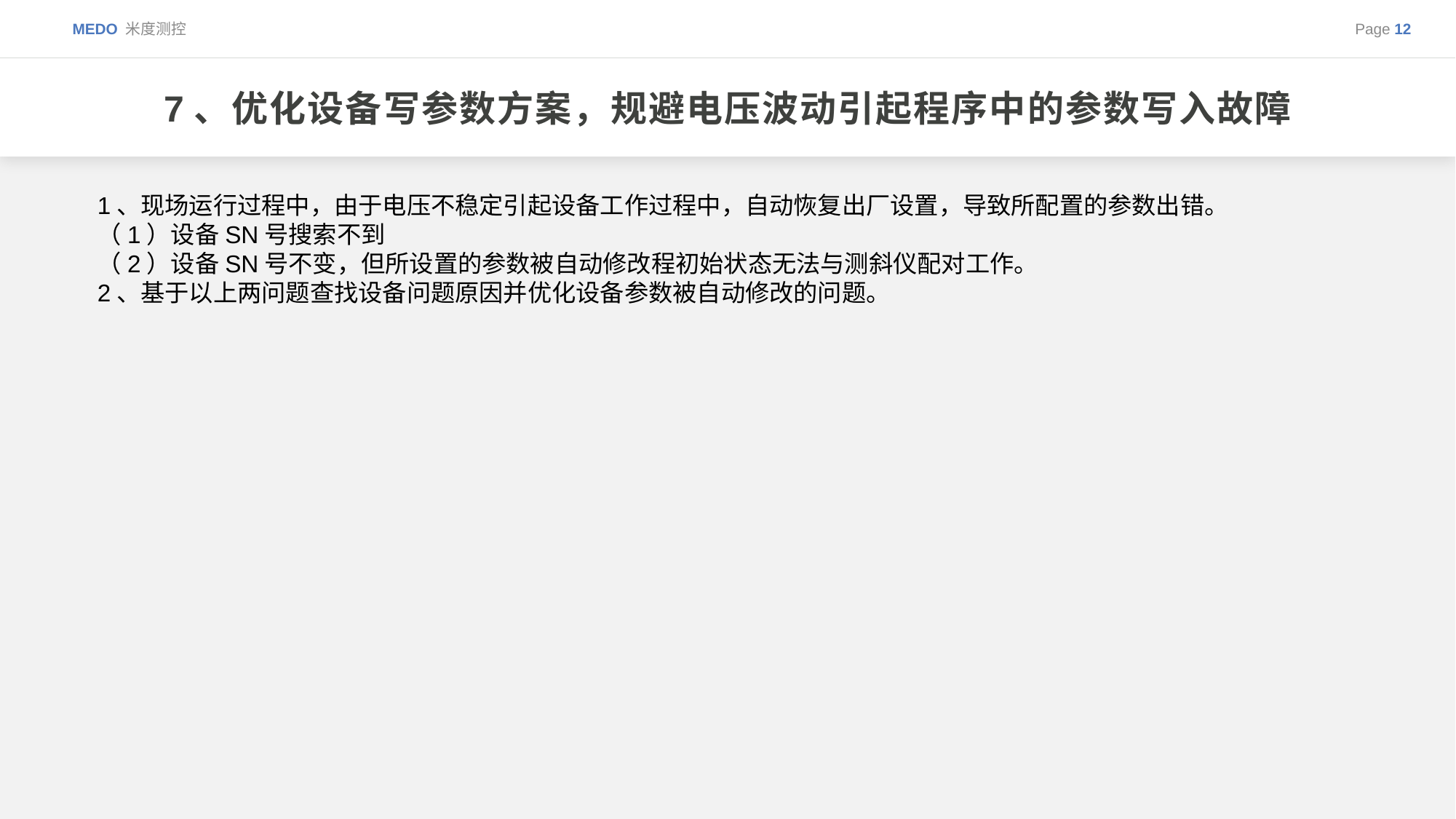

# 7、优化设备写参数方案，规避电压波动引起程序中的参数写入故障
Page 12

MEDO 米度测控

1、现场运行过程中，由于电压不稳定引起设备工作过程中，自动恢复出厂设置，导致所配置的参数出错。
（1）设备SN号搜索不到
（2）设备SN号不变，但所设置的参数被自动修改程初始状态无法与测斜仪配对工作。
2、基于以上两问题查找设备问题原因并优化设备参数被自动修改的问题。